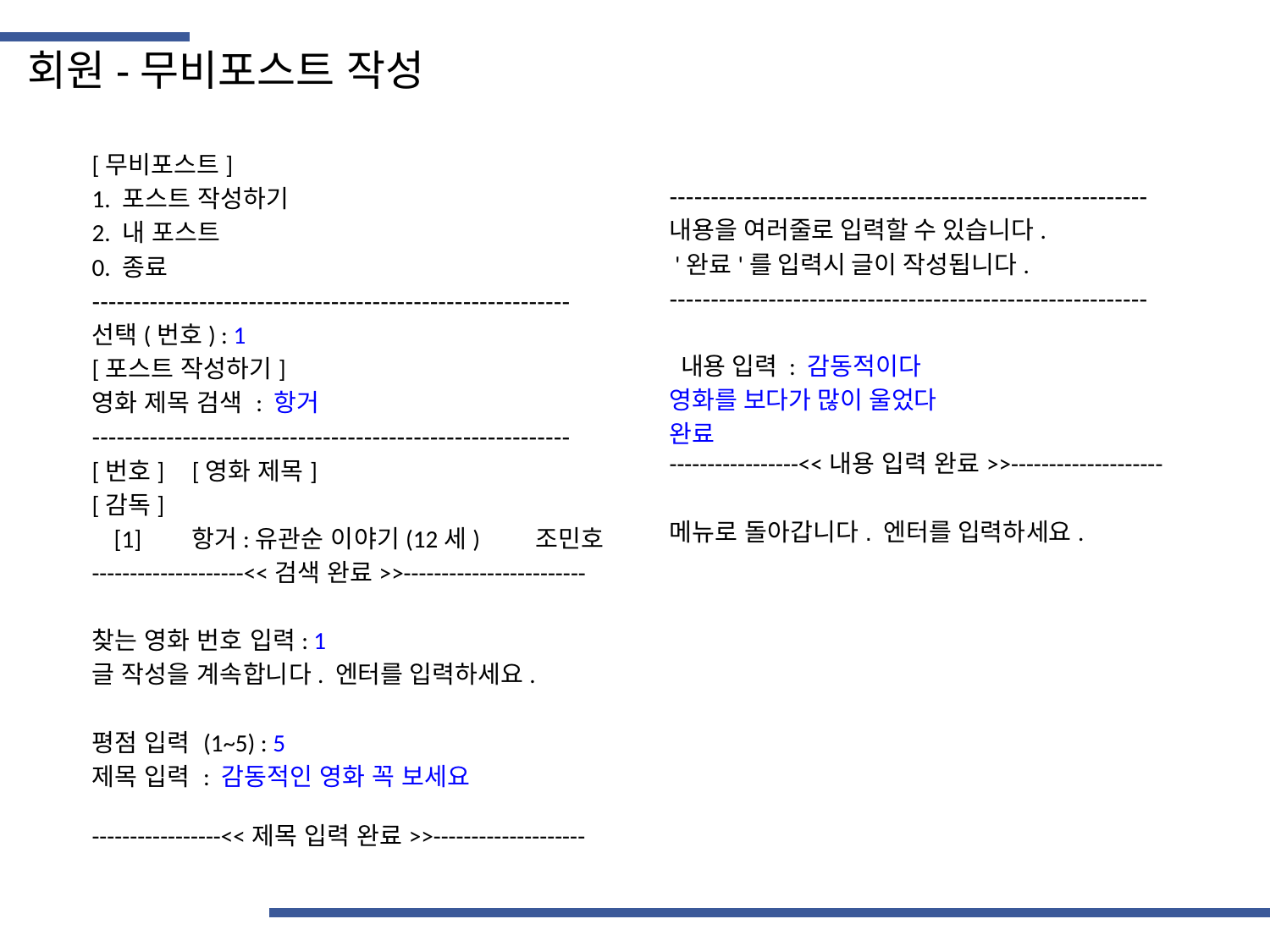

회원-무비포스트 작성
[무비포스트]
1. 포스트 작성하기
2. 내 포스트
0. 종료
----------------------------------------------------------
선택(번호) : 1
[포스트 작성하기]
영화 제목 검색 : 항거
----------------------------------------------------------
[번호]     [영화 제목]  		                   [감독]
    [1]        항거:유관순 이야기(12세)         조민호
--------------------<<검색 완료>>------------------------

찾는 영화 번호 입력: 1
글 작성을 계속합니다. 엔터를 입력하세요.

평점 입력 (1~5) : 5
제목 입력 : 감동적인 영화 꼭 보세요

-----------------<<제목 입력 완료>>--------------------

----------------------------------------------------------
내용을 여러줄로 입력할 수 있습니다.
 '완료'를 입력시 글이 작성됩니다.
----------------------------------------------------------
 내용 입력 : 감동적이다
영화를 보다가 많이 울었다
완료
-----------------<<내용 입력 완료>>--------------------

메뉴로 돌아갑니다. 엔터를 입력하세요.